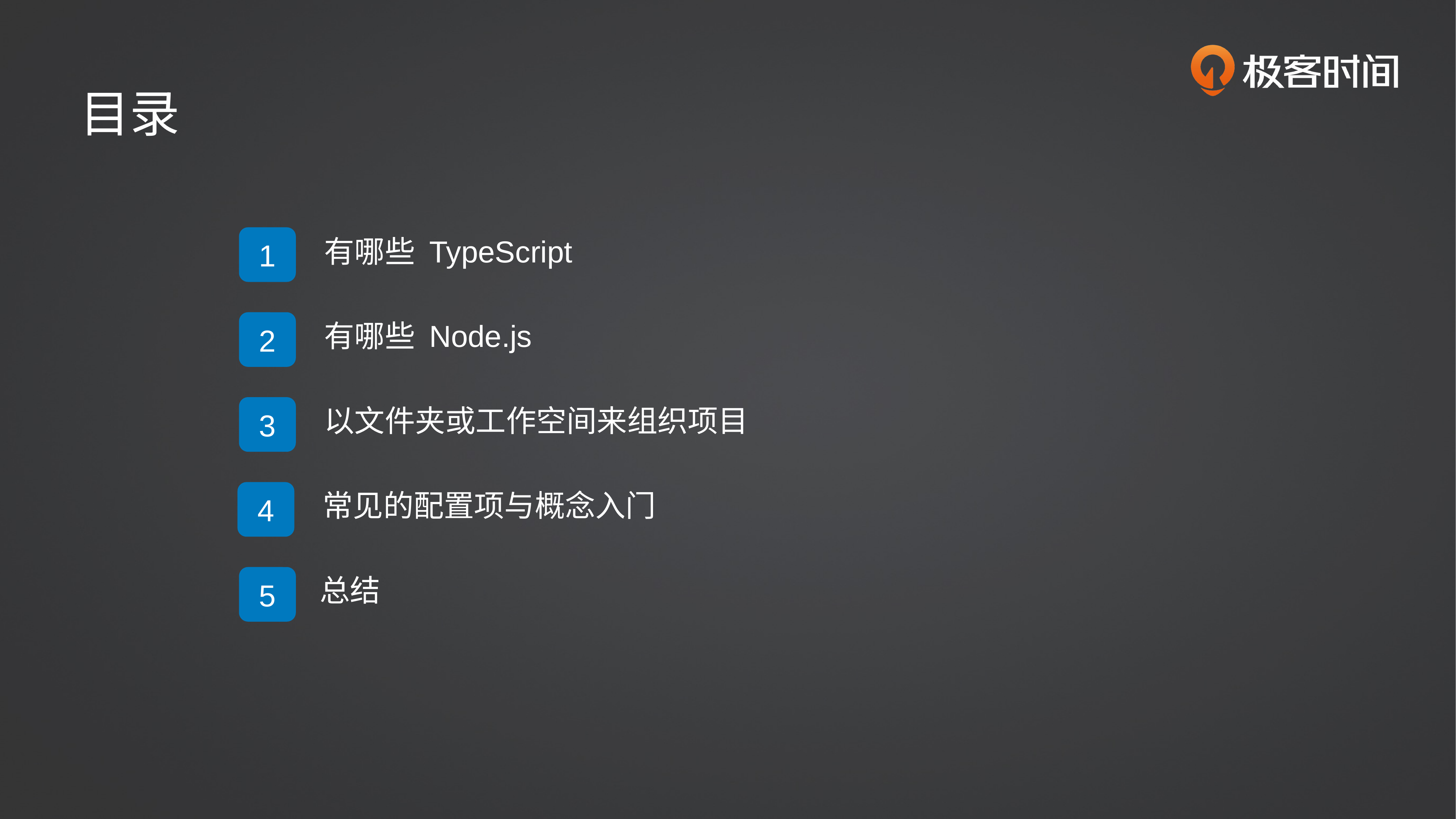

目录

1
有哪些 TypeScript

2
有哪些 Node.js

3
以文件夹或工作空间来组织项目

4
常见的配置项与概念入门

5
总结